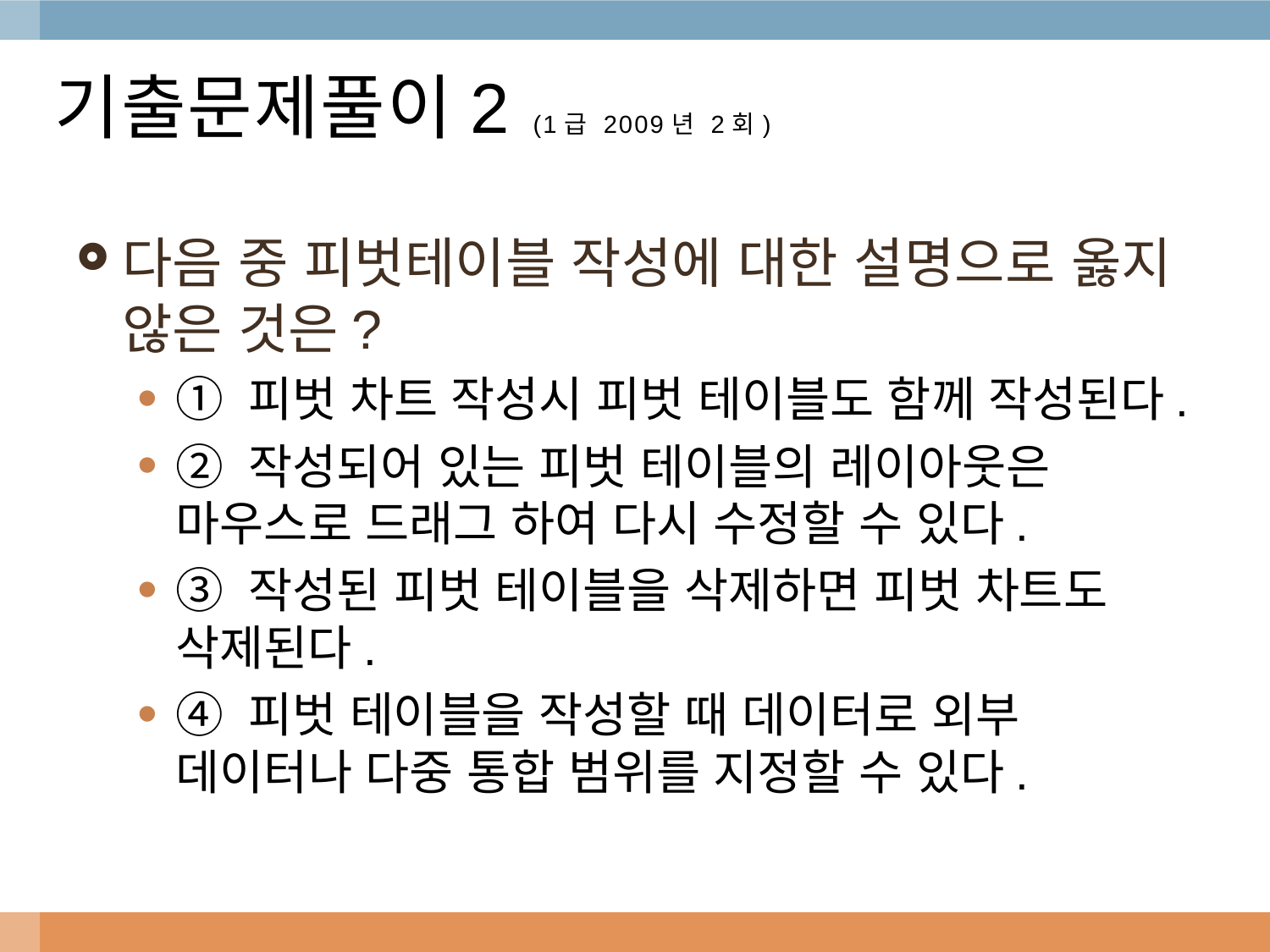

# 기출문제풀이2 (1급 2009년 2회)
다음 중 피벗테이블 작성에 대한 설명으로 옳지 않은 것은?
① 피벗 차트 작성시 피벗 테이블도 함께 작성된다.
② 작성되어 있는 피벗 테이블의 레이아웃은 마우스로 드래그 하여 다시 수정할 수 있다.
③ 작성된 피벗 테이블을 삭제하면 피벗 차트도 삭제된다.
④ 피벗 테이블을 작성할 때 데이터로 외부 데이터나 다중 통합 범위를 지정할 수 있다.